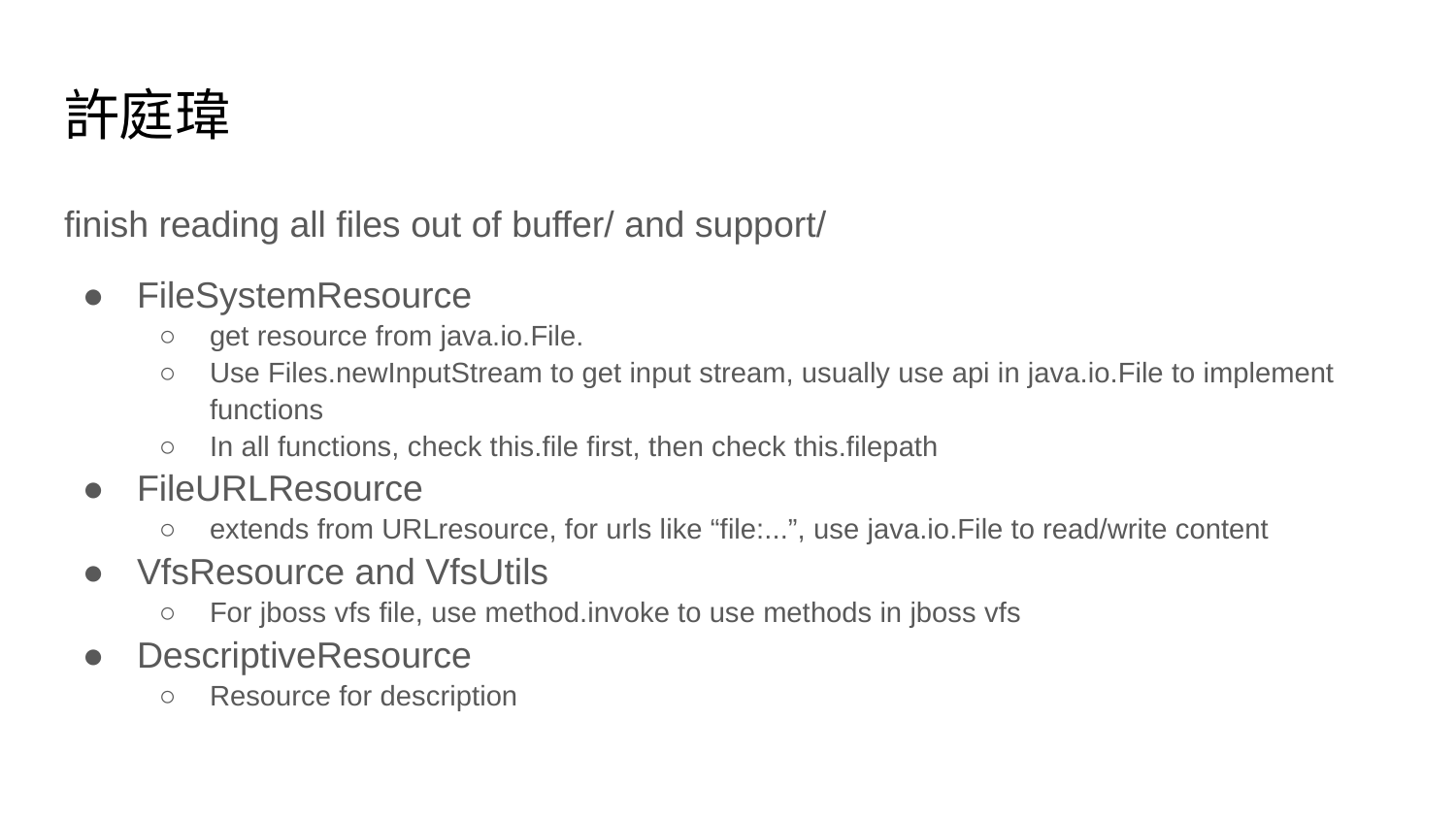

# 許庭瑋
finish reading all files out of buffer/ and support/
FileSystemResource
get resource from java.io.File.
Use Files.newInputStream to get input stream, usually use api in java.io.File to implement functions
In all functions, check this.file first, then check this.filepath
FileURLResource
extends from URLresource, for urls like “file:...”, use java.io.File to read/write content
VfsResource and VfsUtils
For jboss vfs file, use method.invoke to use methods in jboss vfs
DescriptiveResource
Resource for description